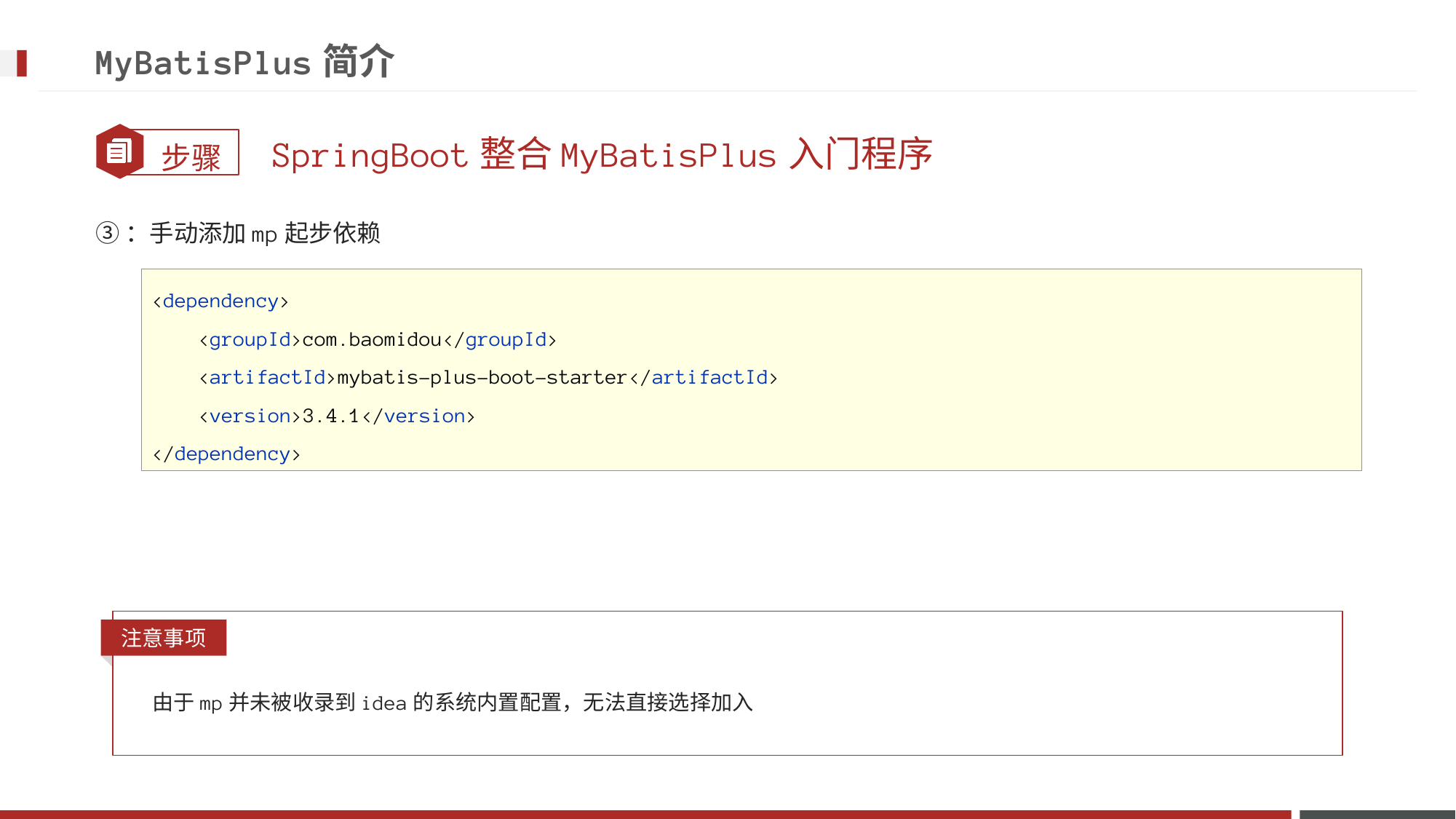

# MyBatisPlus简介
SpringBoot整合MyBatisPlus入门程序
③：手动添加mp起步依赖
<dependency>
    <groupId>com.baomidou</groupId>
    <artifactId>mybatis-plus-boot-starter</artifactId>
    <version>3.4.1</version>
</dependency>

注意事项

由于mp并未被收录到idea的系统内置配置，无法直接选择加入